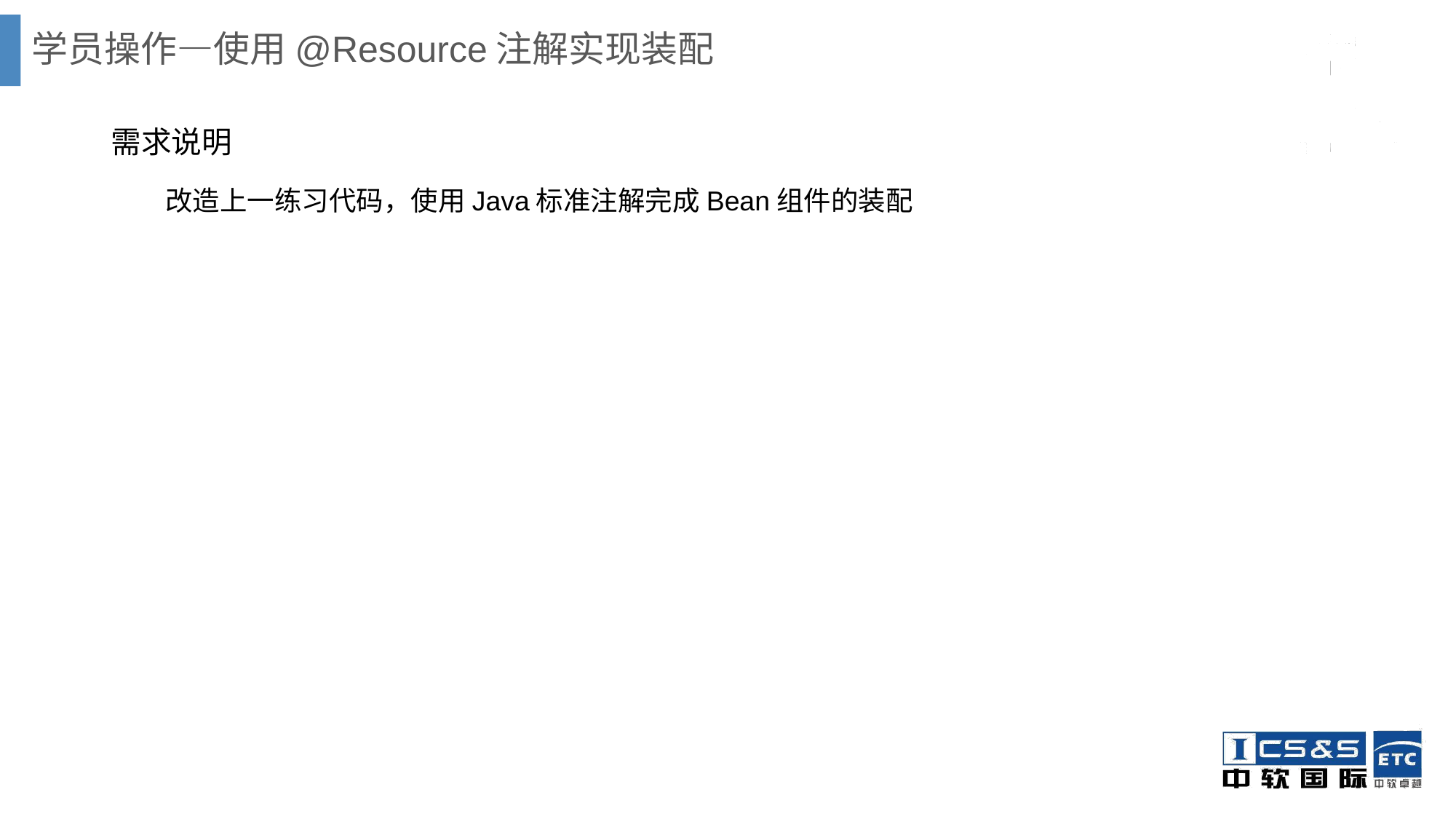

# 学员操作—使用@Resource注解实现装配
需求说明
改造上一练习代码，使用Java标准注解完成Bean组件的装配